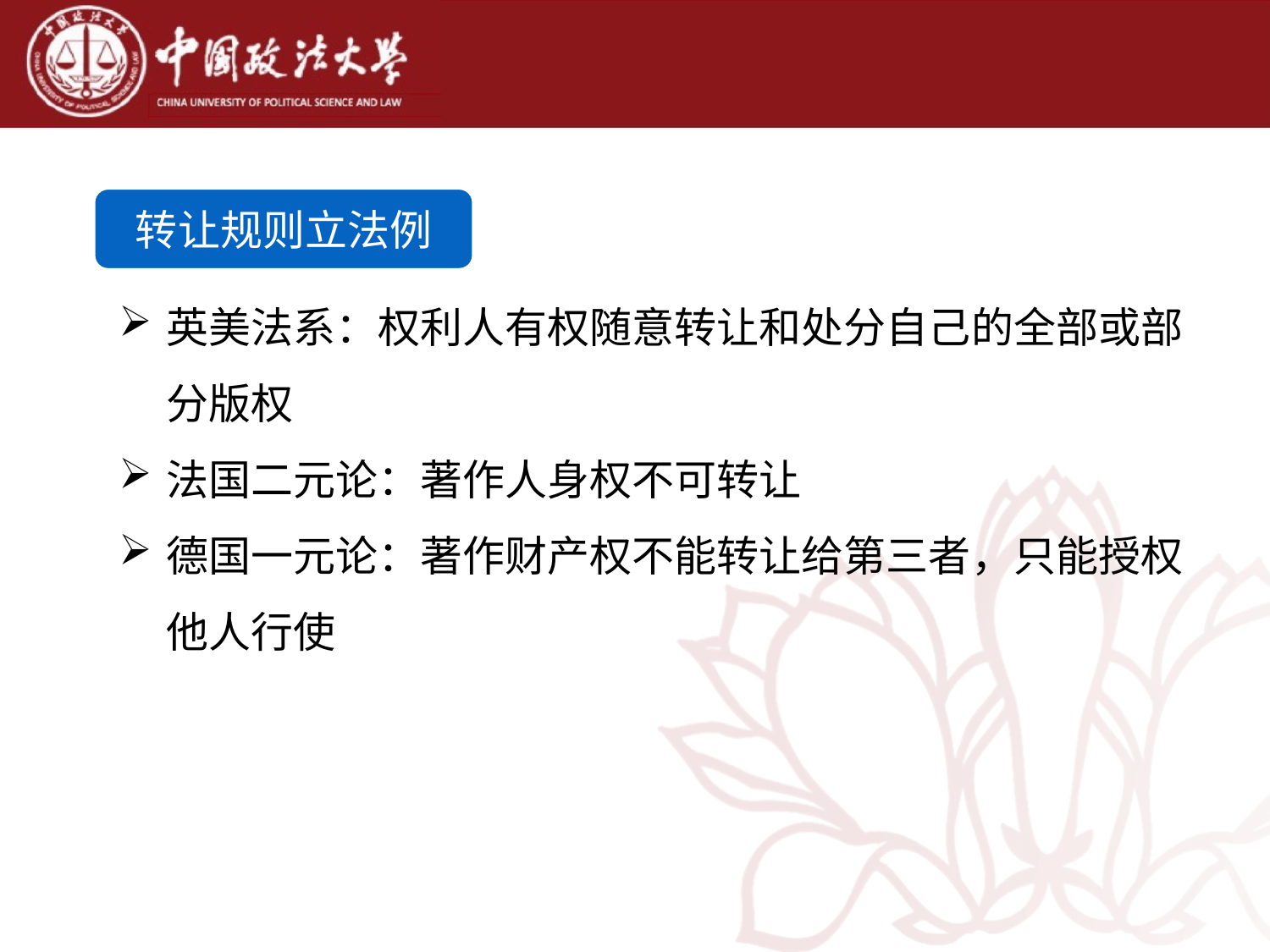

转让规则立法例
英美法系：权利人有权随意转让和处分自己的全部或部分版权
法国二元论：著作人身权不可转让
德国一元论：著作财产权不能转让给第三者，只能授权他人行使